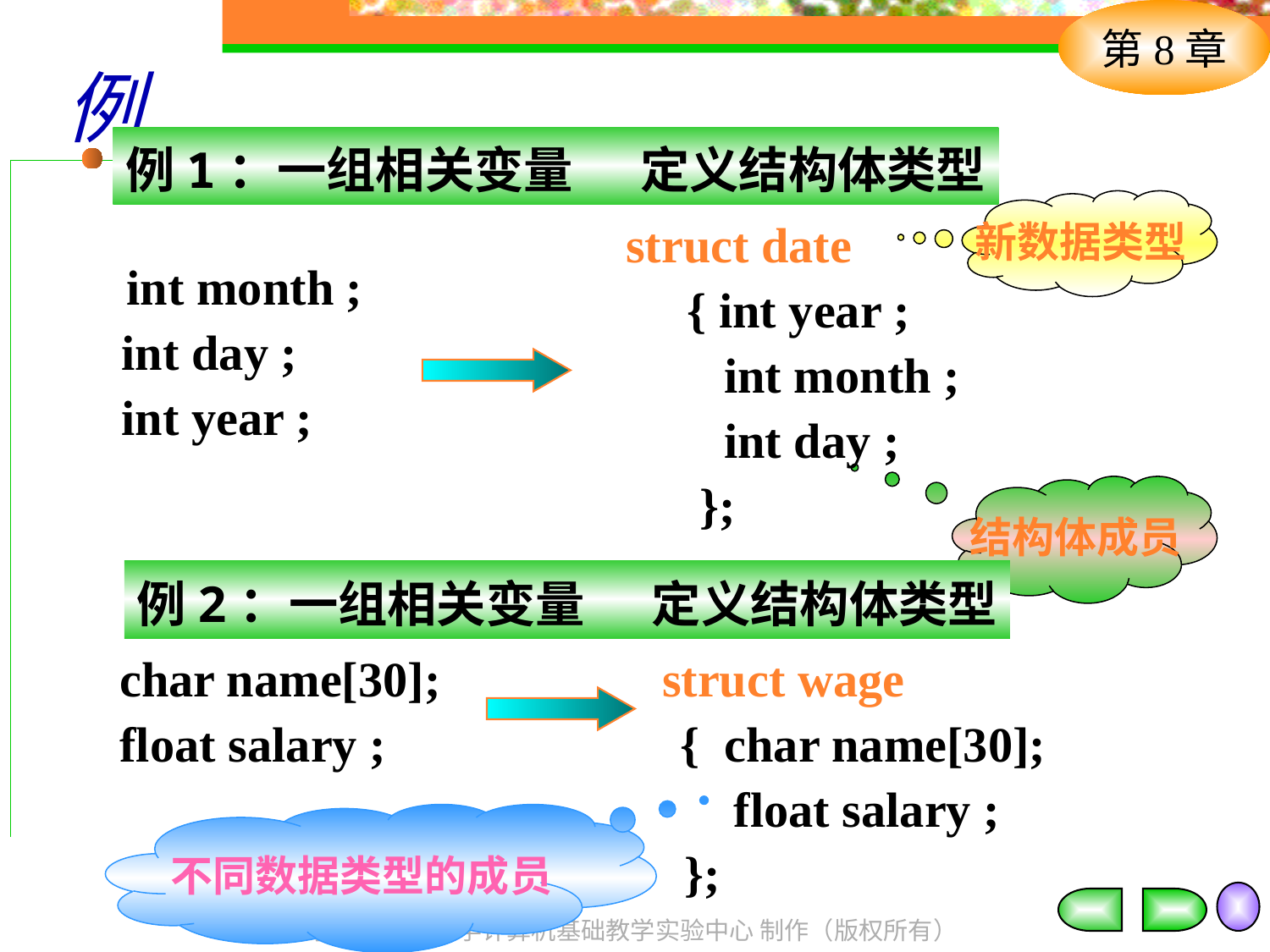

# 例
例1：一组相关变量      定义结构体类型
新数据类型
struct date
     { int year ;
        int month ;
        int day ;
      };
 int month ;
  int day ;
  int year ;

结构体成员
例2：一组相关变量      定义结构体类型
char name[30];                  struct wage
float salary ;                        {  char name[30];
                                                  float salary ;
                                              };

不同数据类型的成员